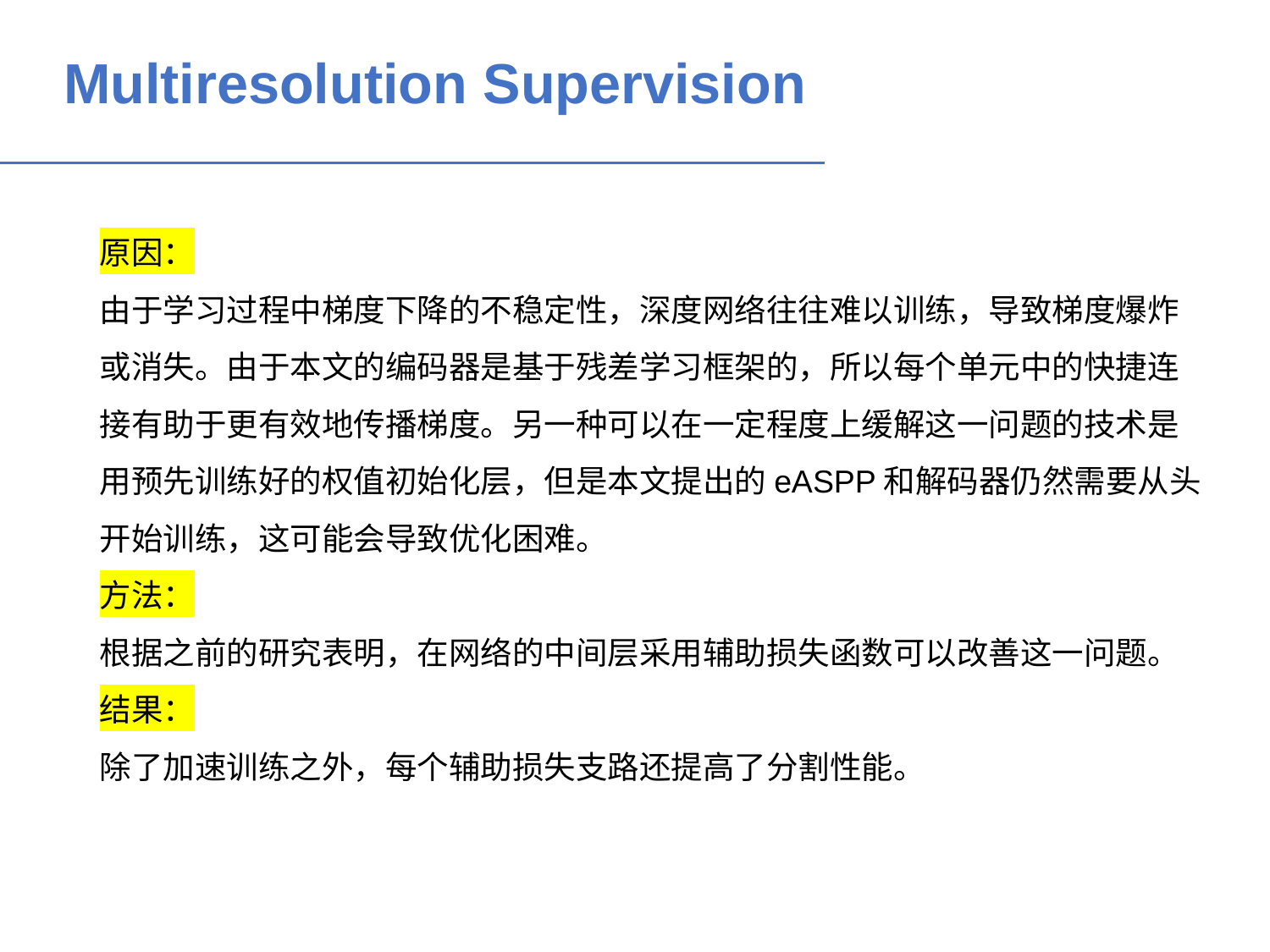

Multiresolution Supervision
原因：
由于学习过程中梯度下降的不稳定性，深度网络往往难以训练，导致梯度爆炸或消失。由于本文的编码器是基于残差学习框架的，所以每个单元中的快捷连接有助于更有效地传播梯度。另一种可以在一定程度上缓解这一问题的技术是用预先训练好的权值初始化层，但是本文提出的eASPP和解码器仍然需要从头开始训练，这可能会导致优化困难。
方法：
根据之前的研究表明，在网络的中间层采用辅助损失函数可以改善这一问题。
结果：
除了加速训练之外，每个辅助损失支路还提高了分割性能。